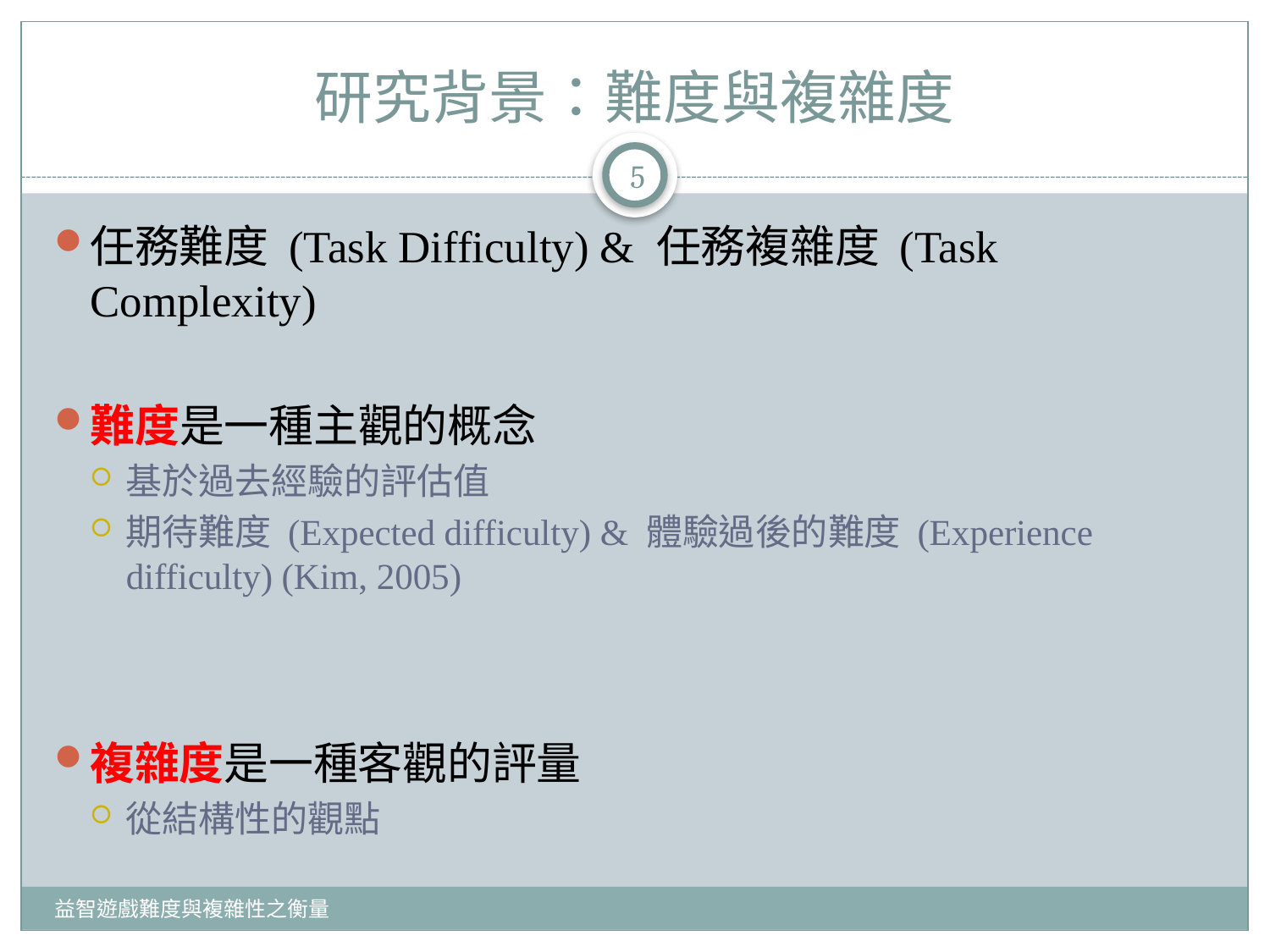

# 研究背景：難度與複雜度
5
任務難度 (Task Difficulty) & 任務複雜度 (Task Complexity)

難度是一種主觀的概念
基於過去經驗的評估值
期待難度 (Expected difficulty) & 體驗過後的難度 (Experience difficulty) (Kim, 2005)

複雜度是一種客觀的評量
從結構性的觀點

益智遊戲難度與複雜性之衡量